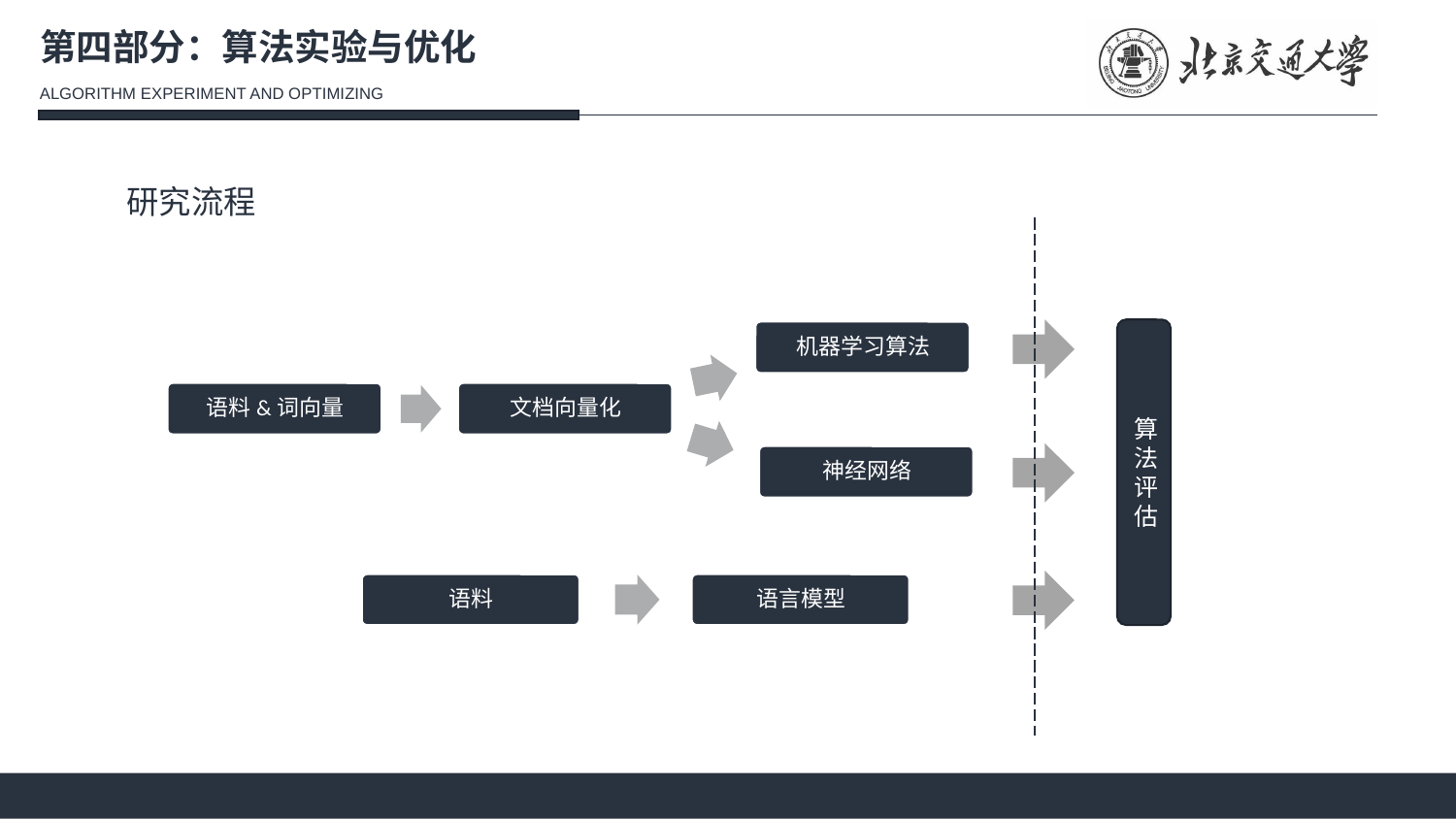

第四部分：算法实验与优化
ALGORITHM EXPERIMENT AND OPTIMIZING
语料&词向量

文档向量化

机器学习算法

神经网络
研究流程

算法评估

语料

语言模型